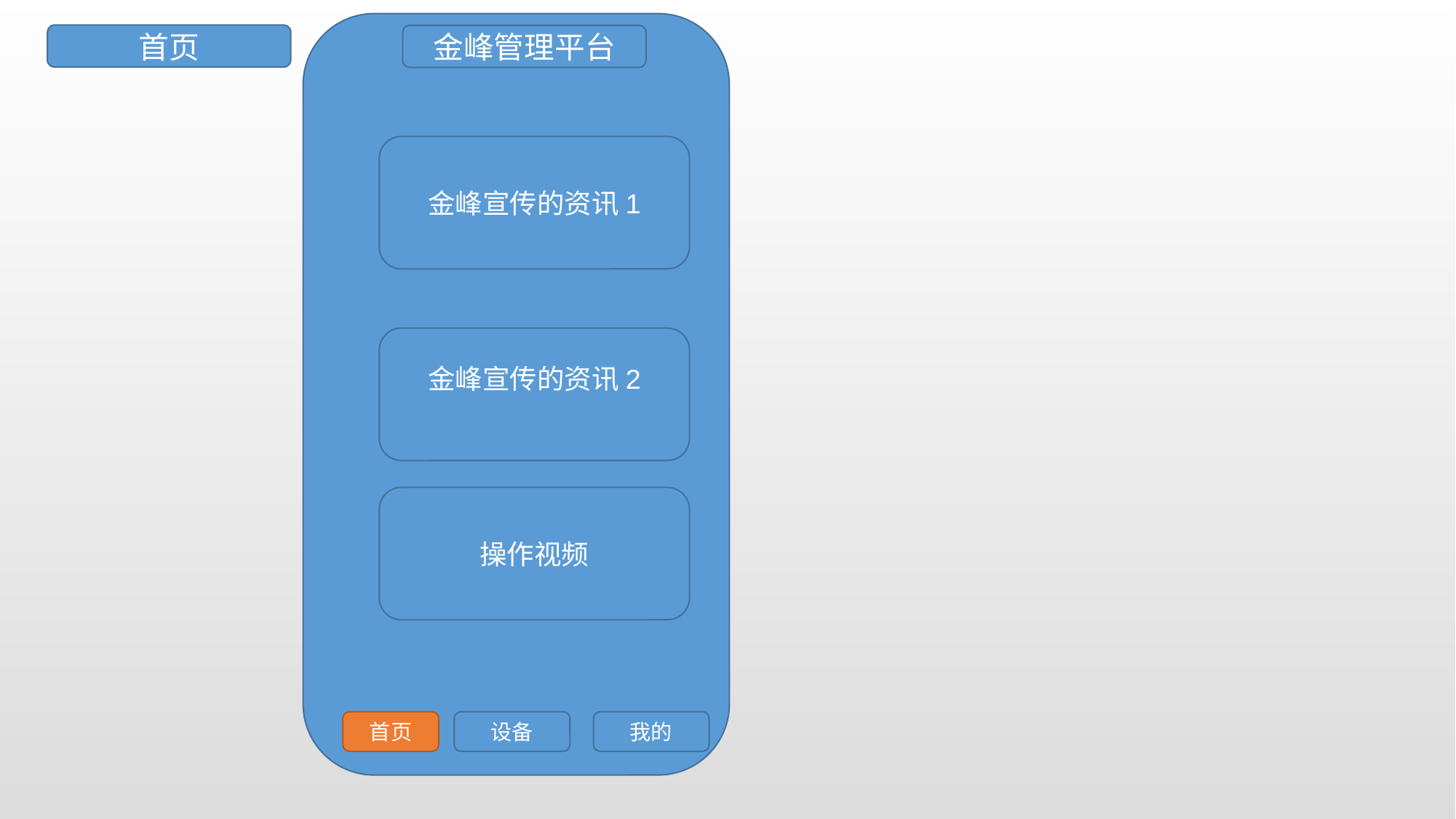

首页
金峰管理平台
金峰宣传的资讯1
金峰宣传的资讯2

操作视频
首页
设备
我的